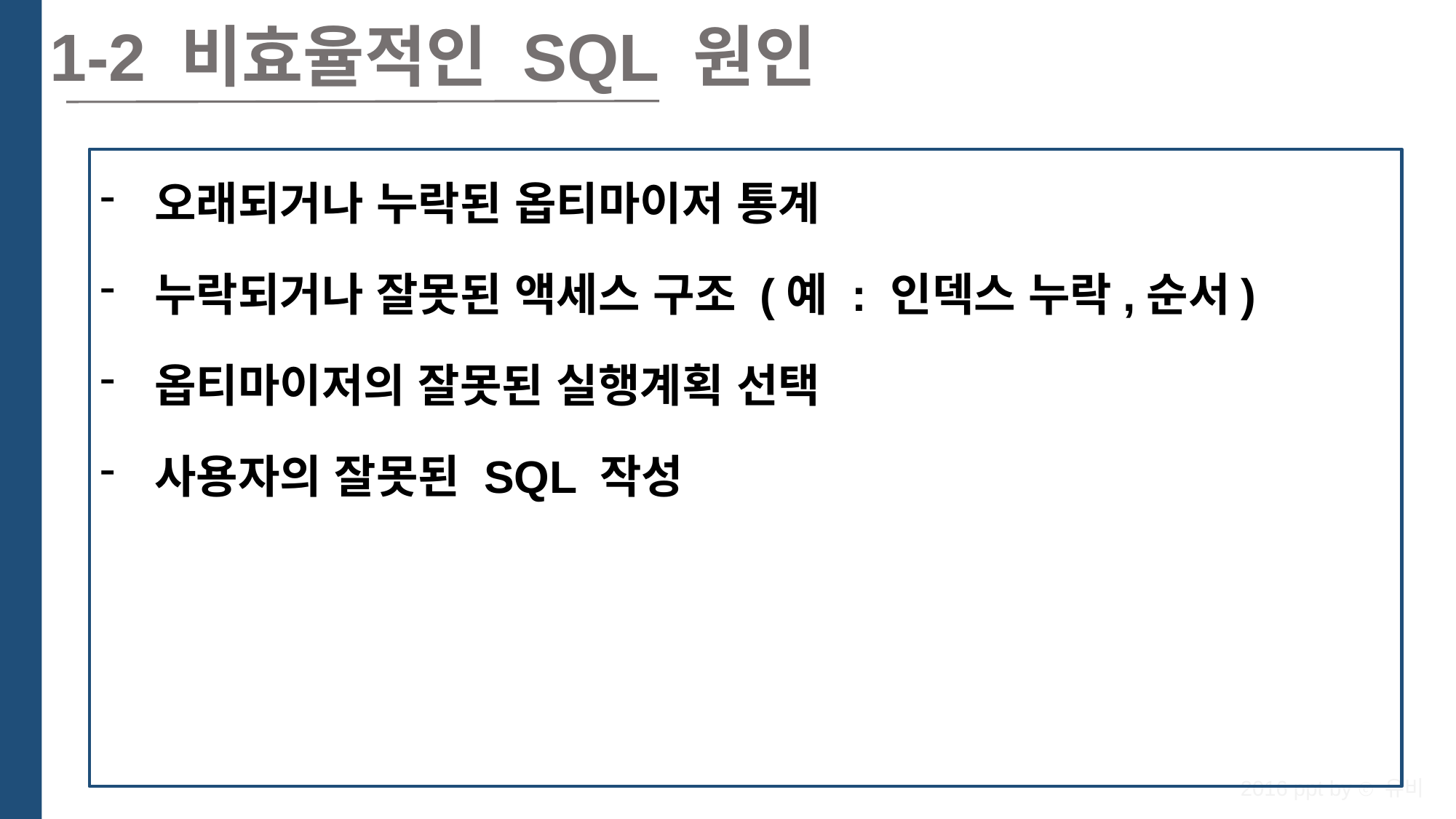

1-2 비효율적인 SQL 원인
오래되거나 누락된 옵티마이저 통계
누락되거나 잘못된 액세스 구조 (예 : 인덱스 누락,순서)
옵티마이저의 잘못된 실행계획 선택
사용자의 잘못된 SQL 작성
2016 ppt by ⓒ 유비